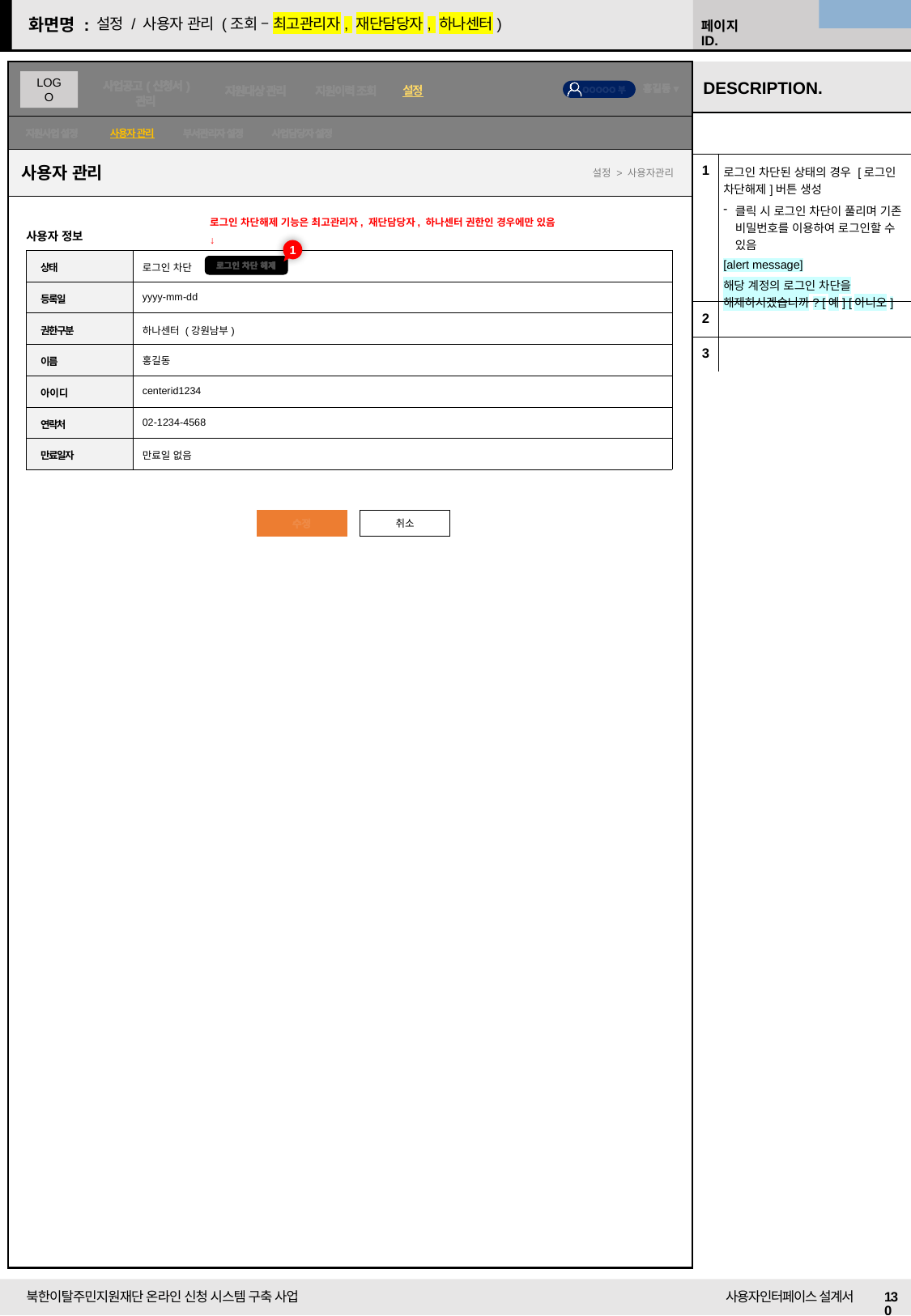

22/10/11 수정
설정 / 사용자 관리 (조회 – 최고관리자, 재단담당자, 하나센터)

사용자 관리
|  |  |
| --- | --- |
| 1 | 로그인 차단된 상태의 경우 [로그인 차단해제]버튼 생성 클릭 시 로그인 차단이 풀리며 기존 비밀번호를 이용하여 로그인할 수 있음 [alert message] 해당 계정의 로그인 차단을 해제하시겠습니까? [예] [아니오] |
| 2 |  |
| 3 |  |
사용자 관리
설정 > 사용자관리
로그인 차단해제 기능은 최고관리자, 재단담당자, 하나센터 권한인 경우에만 있음
↓
사용자 정보
1
| 상태 | 로그인 차단 |
| --- | --- |
| 등록일 | yyyy-mm-dd |
| 권한구분 | 하나센터 (강원남부) |
| 이름 | 홍길동 |
| 아이디 | centerid1234 |
| 연락처 | 02-1234-4568 |
| 만료일자 | 만료일 없음 |
로그인 차단 해제
수정
취소
130